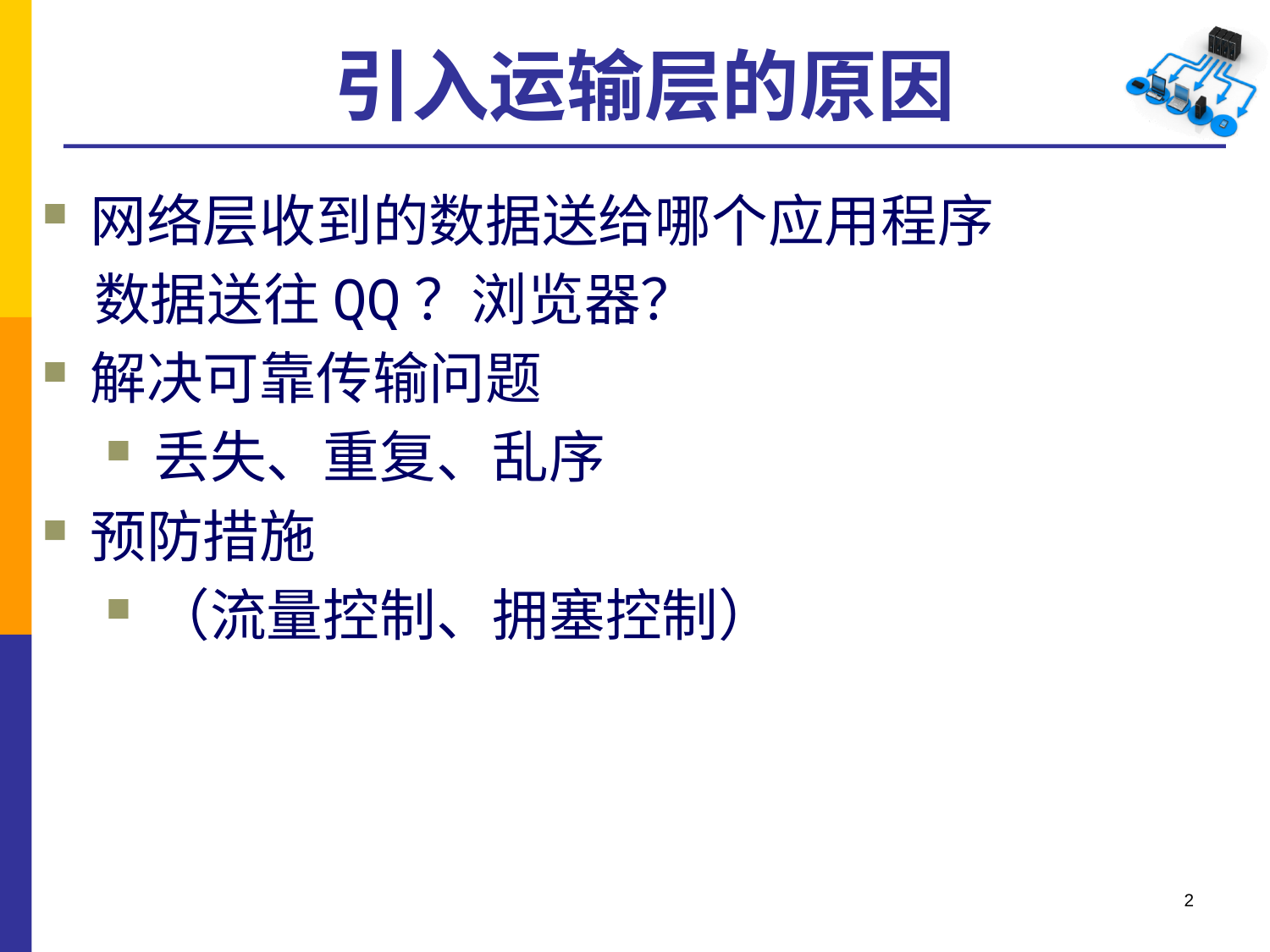

# 引入运输层的原因
网络层收到的数据送给哪个应用程序
   数据送往QQ？浏览器？
解决可靠传输问题
丢失、重复、乱序
预防措施
（流量控制、拥塞控制）
2